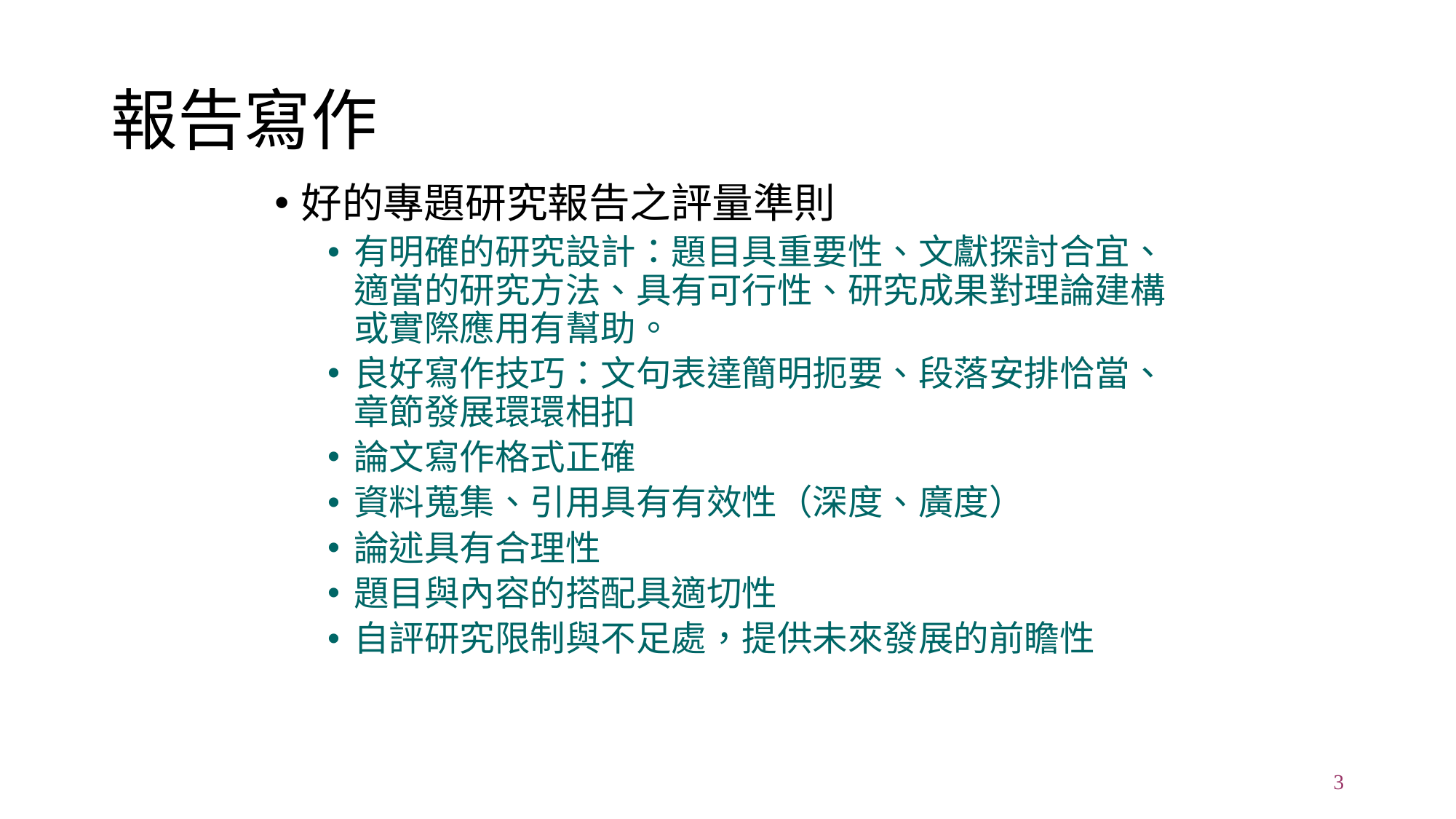

# 報告寫作
好的專題研究報告之評量準則
有明確的研究設計：題目具重要性、文獻探討合宜、適當的研究方法、具有可行性、研究成果對理論建構或實際應用有幫助。
良好寫作技巧：文句表達簡明扼要、段落安排恰當、章節發展環環相扣
論文寫作格式正確
資料蒐集、引用具有有效性（深度、廣度）
論述具有合理性
題目與內容的搭配具適切性
自評研究限制與不足處，提供未來發展的前瞻性
3